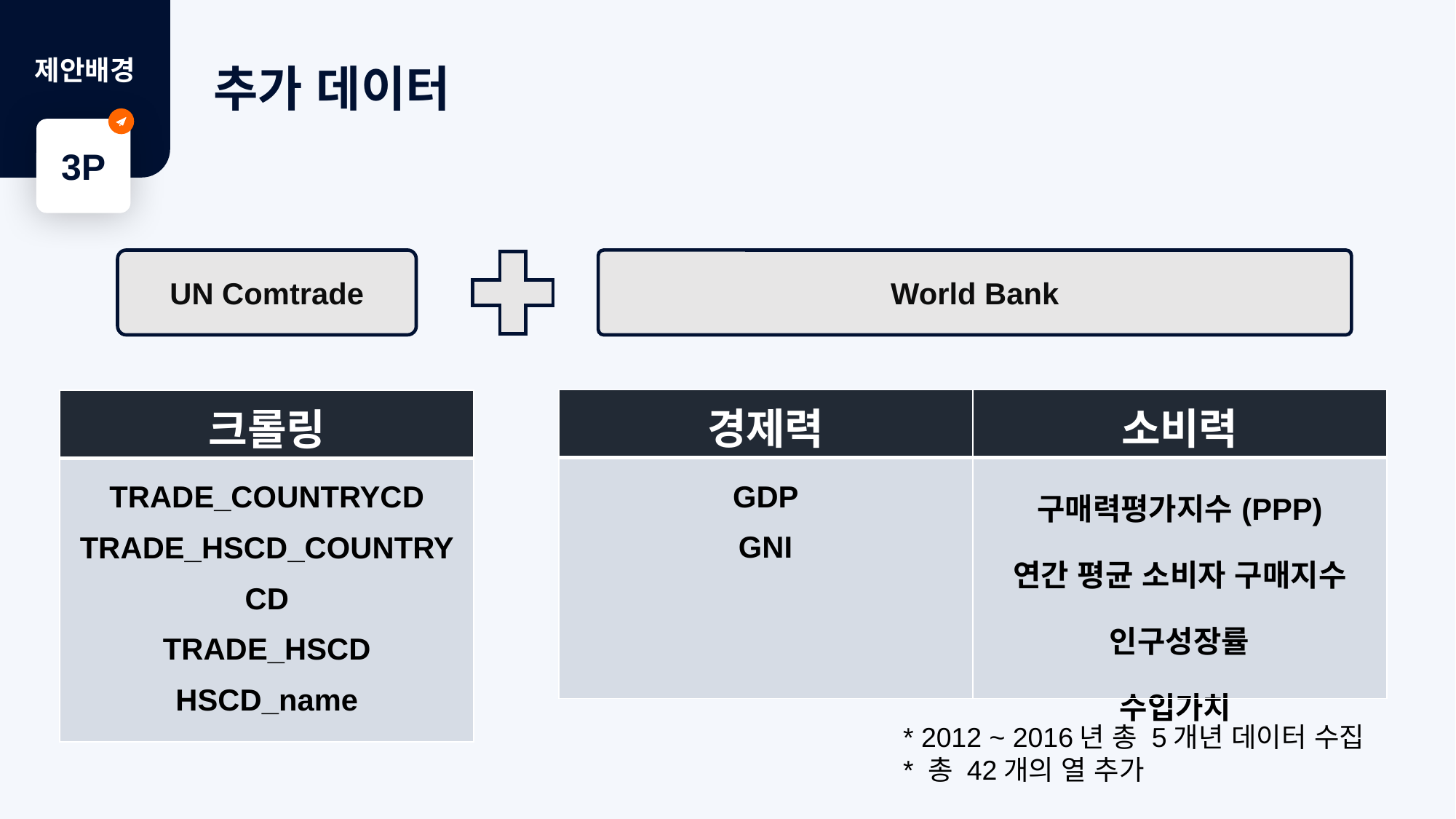

추가 데이터
제안배경

3P

UN Comtrade
World Bank
| 경제력 | 소비력 |
| --- | --- |
| GDP GNI | 구매력평가지수(PPP) 연간 평균 소비자 구매지수 인구성장률 수입가치 |
| 크롤링 |
| --- |
| TRADE\_COUNTRYCD TRADE\_HSCD\_COUNTRYCD TRADE\_HSCD HSCD\_name |
* 2012 ~ 2016년 총 5개년 데이터 수집
* 총 42개의 열 추가